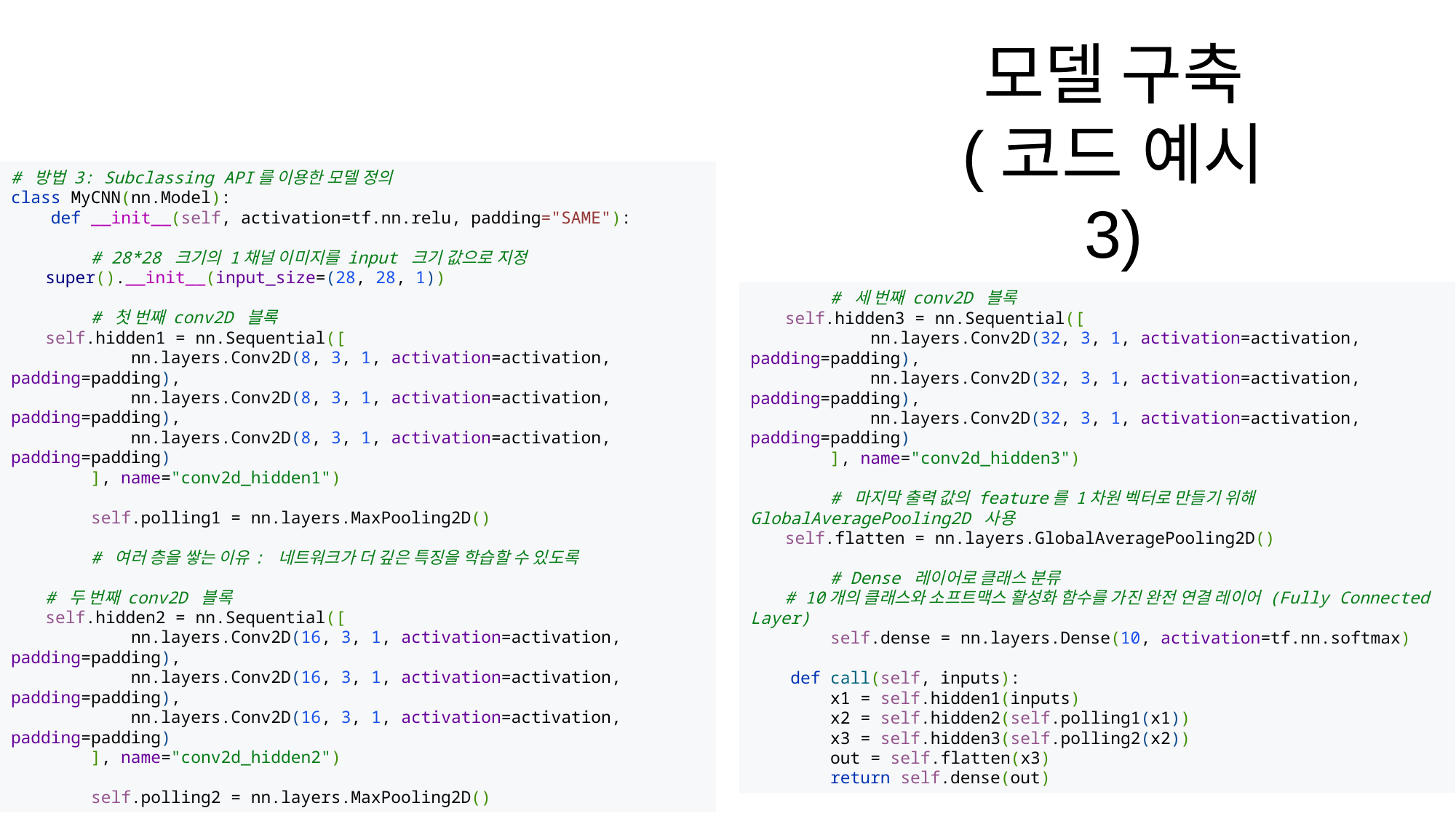

# 모델 구축 (코드 예시 3)
# 방법 3: Subclassing API를 이용한 모델 정의 class MyCNN(nn.Model): def __init__(self, activation=tf.nn.relu, padding="SAME"): # 28*28 크기의 1채널 이미지를 input 크기 값으로 지정 super().__init__(input_size=(28, 28, 1)) # 첫 번째 conv2D 블록 self.hidden1 = nn.Sequential([ nn.layers.Conv2D(8, 3, 1, activation=activation, padding=padding), nn.layers.Conv2D(8, 3, 1, activation=activation, padding=padding), nn.layers.Conv2D(8, 3, 1, activation=activation, padding=padding) ], name="conv2d_hidden1") self.polling1 = nn.layers.MaxPooling2D() # 여러 층을 쌓는 이유: 네트워크가 더 깊은 특징을 학습할 수 있도록 # 두 번째 conv2D 블록 self.hidden2 = nn.Sequential([ nn.layers.Conv2D(16, 3, 1, activation=activation, padding=padding), nn.layers.Conv2D(16, 3, 1, activation=activation, padding=padding), nn.layers.Conv2D(16, 3, 1, activation=activation, padding=padding) ], name="conv2d_hidden2") self.polling2 = nn.layers.MaxPooling2D()
        # 세 번째 conv2D 블록
        self.hidden3 = nn.Sequential([
            nn.layers.Conv2D(32, 3, 1, activation=activation, padding=padding),
            nn.layers.Conv2D(32, 3, 1, activation=activation, padding=padding),
            nn.layers.Conv2D(32, 3, 1, activation=activation, padding=padding)
        ], name="conv2d_hidden3")
        # 마지막 출력 값의 feature를 1차원 벡터로 만들기 위해 GlobalAveragePooling2D 사용
        self.flatten = nn.layers.GlobalAveragePooling2D()
        # Dense 레이어로 클래스 분류
        # 10개의 클래스와 소프트맥스 활성화 함수를 가진 완전 연결 레이어 (Fully Connected Layer)
        self.dense = nn.layers.Dense(10, activation=tf.nn.softmax)
    def call(self, inputs):
        x1 = self.hidden1(inputs)
        x2 = self.hidden2(self.polling1(x1))
        x3 = self.hidden3(self.polling2(x2))
        out = self.flatten(x3)
        return self.dense(out)